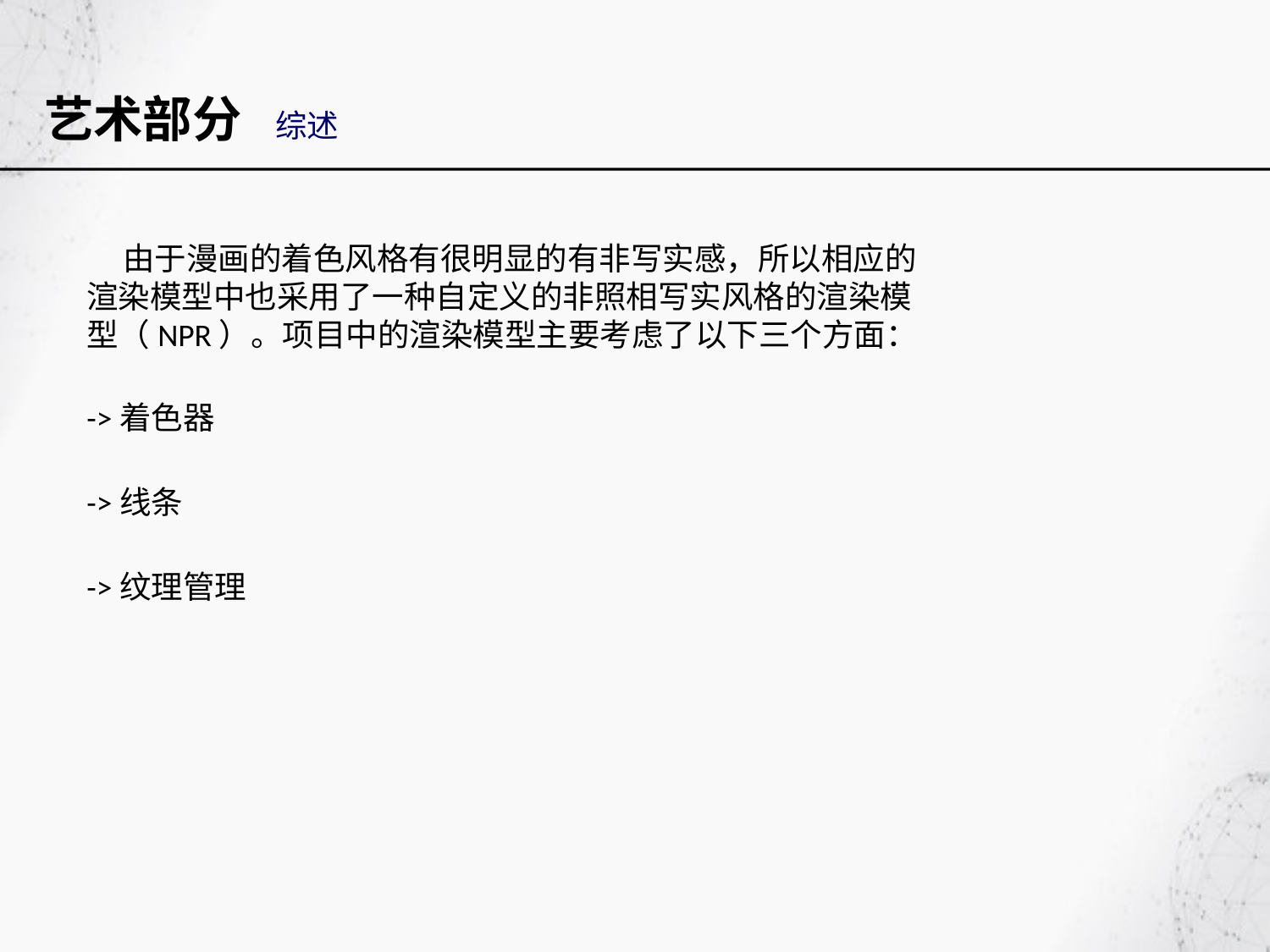

艺术部分   综述

    由于漫画的着色风格有很明显的有非写实感，所以相应的渲染模型中也采用了一种自定义的非照相写实风格的渲染模型（NPR）。项目中的渲染模型主要考虑了以下三个方面：
->着色器
->线条
->纹理管理